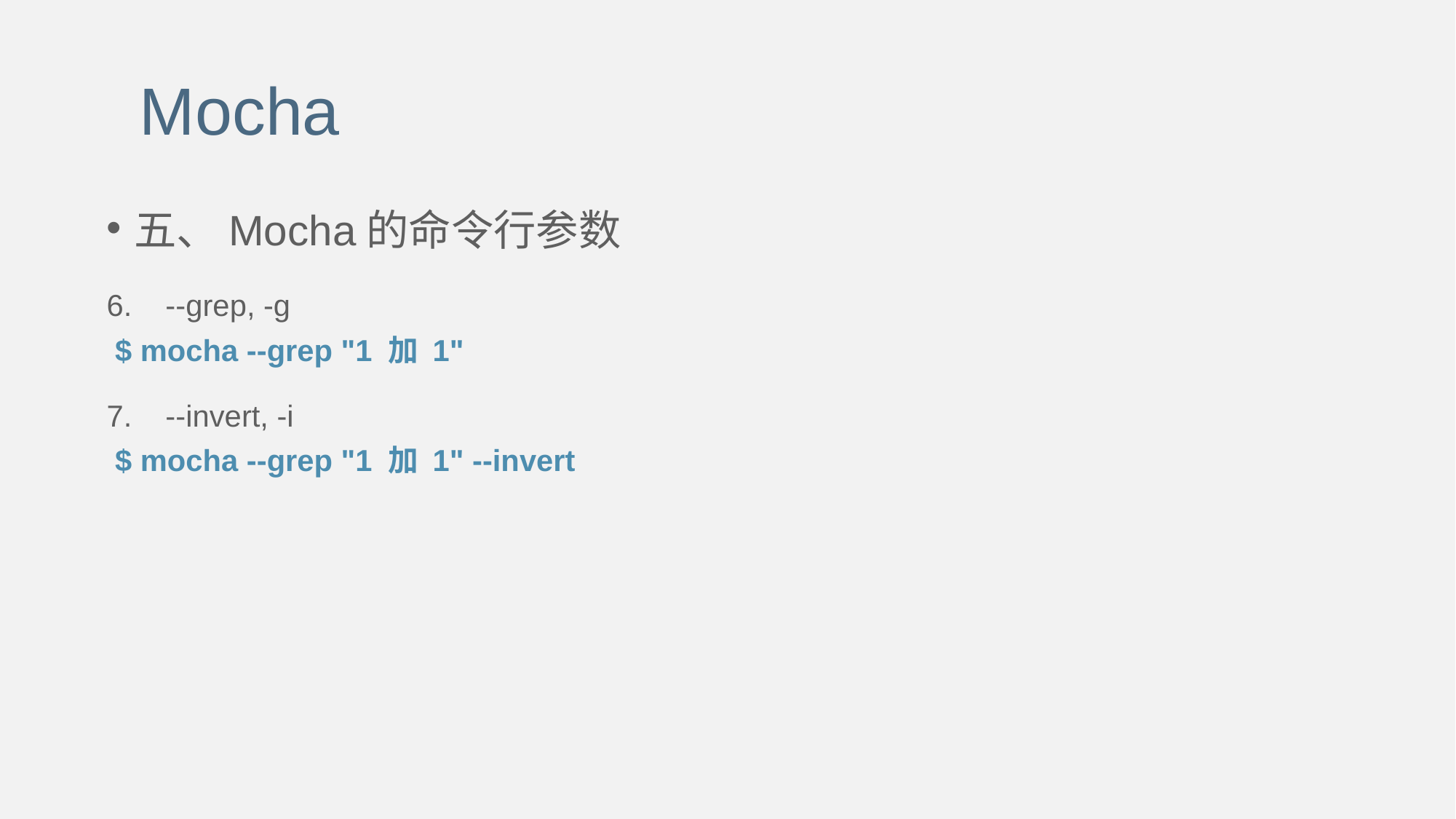

Mocha

五、Mocha的命令行参数
6.    --grep, -g
 $ mocha --grep "1 加 1"
7.    --invert, -i
 $ mocha --grep "1 加 1" --invert